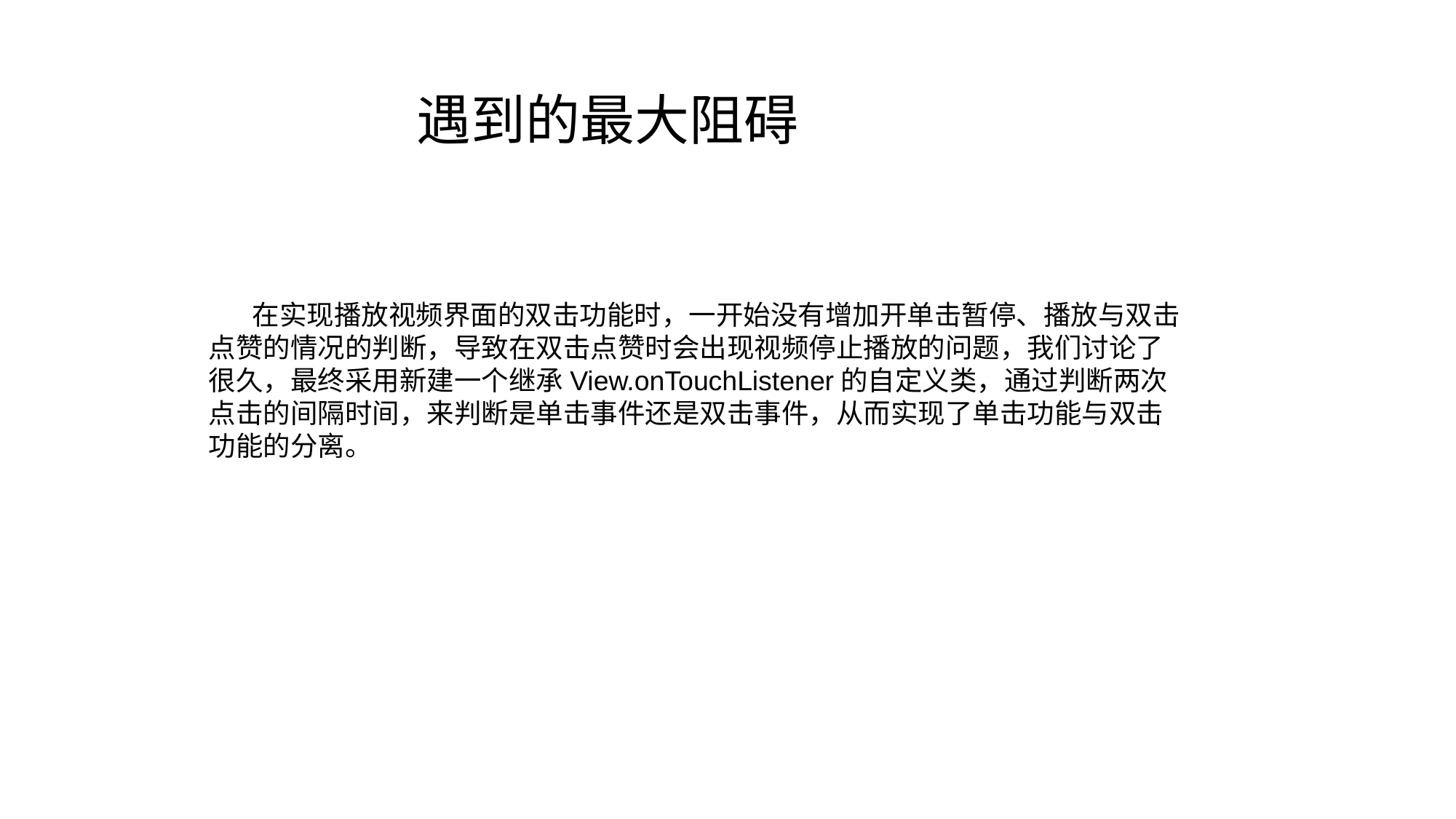

# 遇到的最大阻碍
      在实现播放视频界面的双击功能时，一开始没有增加开单击暂停、播放与双击点赞的情况的判断，导致在双击点赞时会出现视频停止播放的问题，我们讨论了很久，最终采用新建一个继承View.onTouchListener的自定义类，通过判断两次点击的间隔时间，来判断是单击事件还是双击事件，从而实现了单击功能与双击功能的分离。